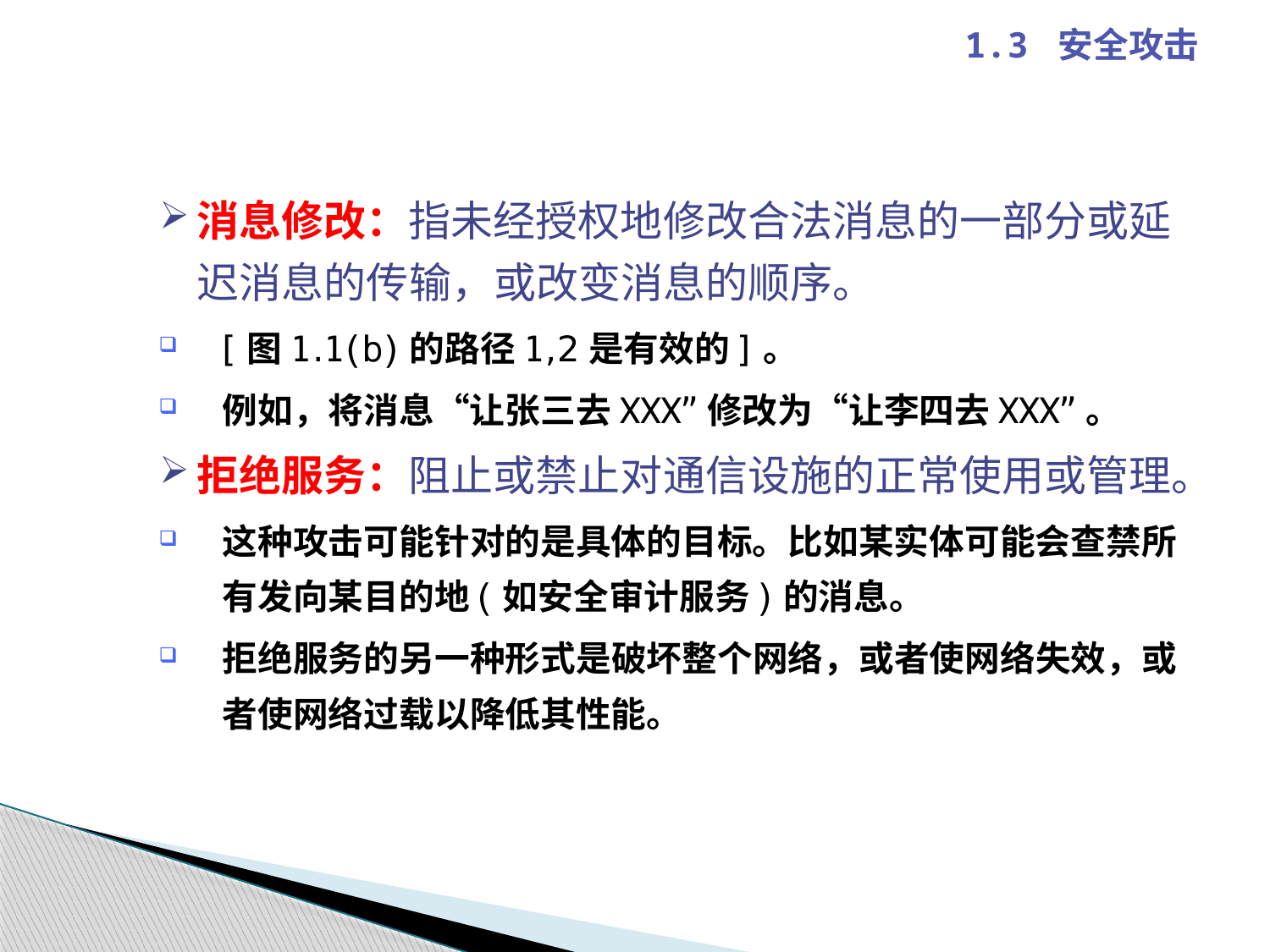

1.3 安全攻击
消息修改：指未经授权地修改合法消息的一部分或延迟消息的传输，或改变消息的顺序。
[图1.1(b)的路径1,2是有效的]。
例如，将消息“让张三去XXX”修改为“让李四去XXX”。
拒绝服务：阻止或禁止对通信设施的正常使用或管理。
这种攻击可能针对的是具体的目标。比如某实体可能会查禁所有发向某目的地(如安全审计服务)的消息。
拒绝服务的另一种形式是破坏整个网络，或者使网络失效，或者使网络过载以降低其性能。